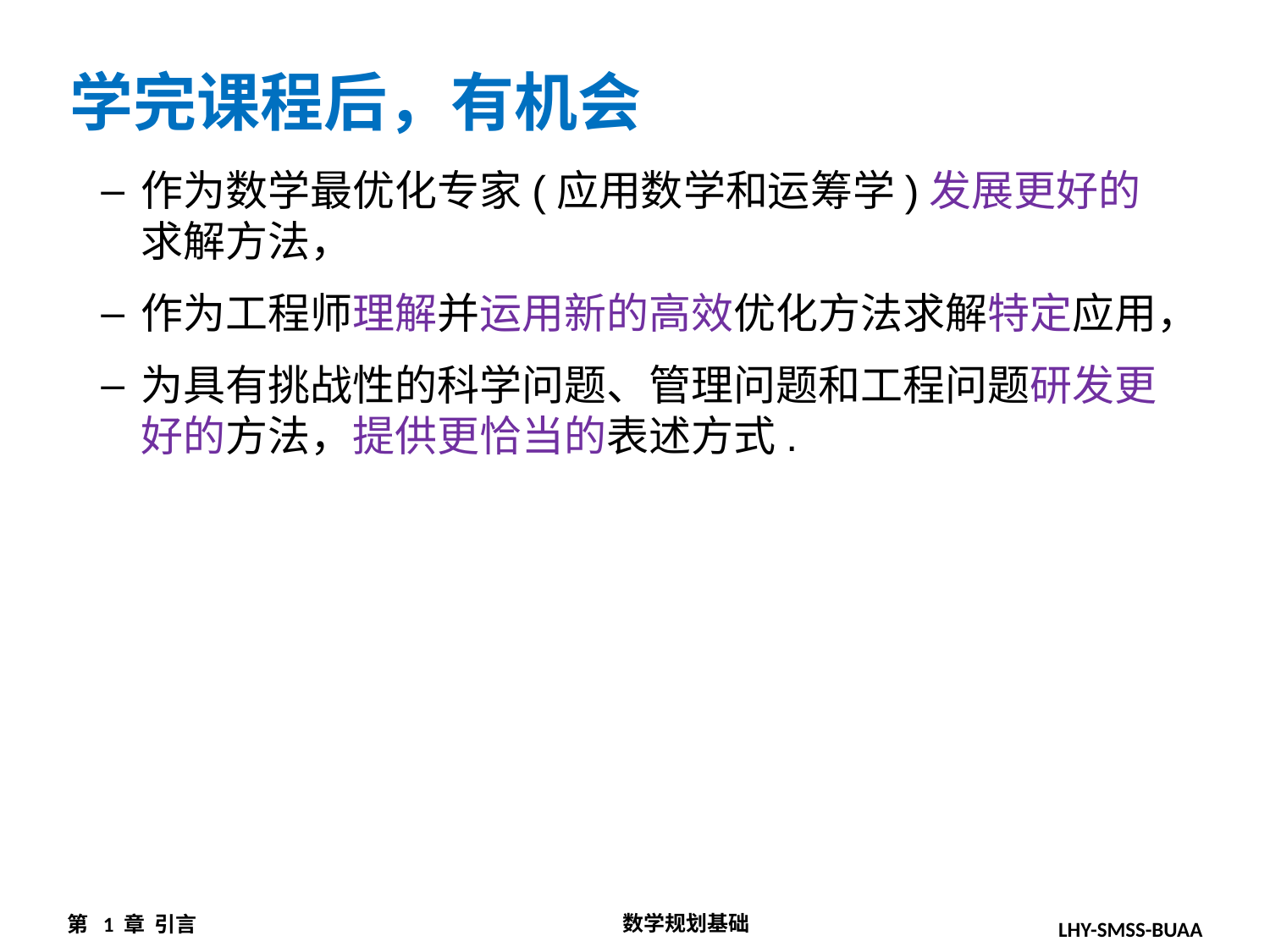

# 学完课程后，有机会
作为数学最优化专家(应用数学和运筹学)发展更好的求解方法，
作为工程师理解并运用新的高效优化方法求解特定应用，
为具有挑战性的科学问题、管理问题和工程问题研发更好的方法，提供更恰当的表述方式.